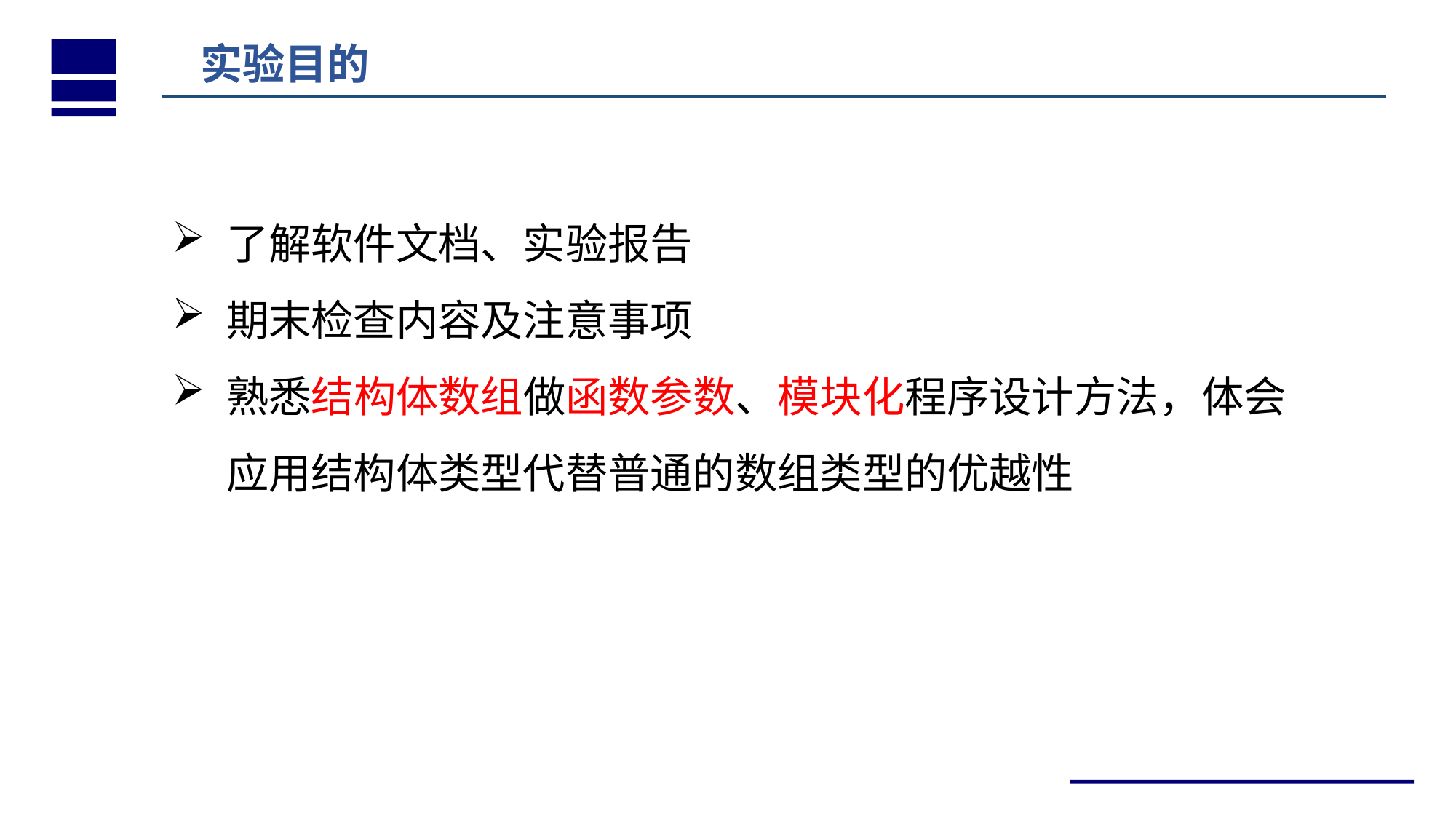

实验目的

了解软件文档、实验报告
期末检查内容及注意事项
熟悉结构体数组做函数参数、模块化程序设计方法，体会应用结构体类型代替普通的数组类型的优越性